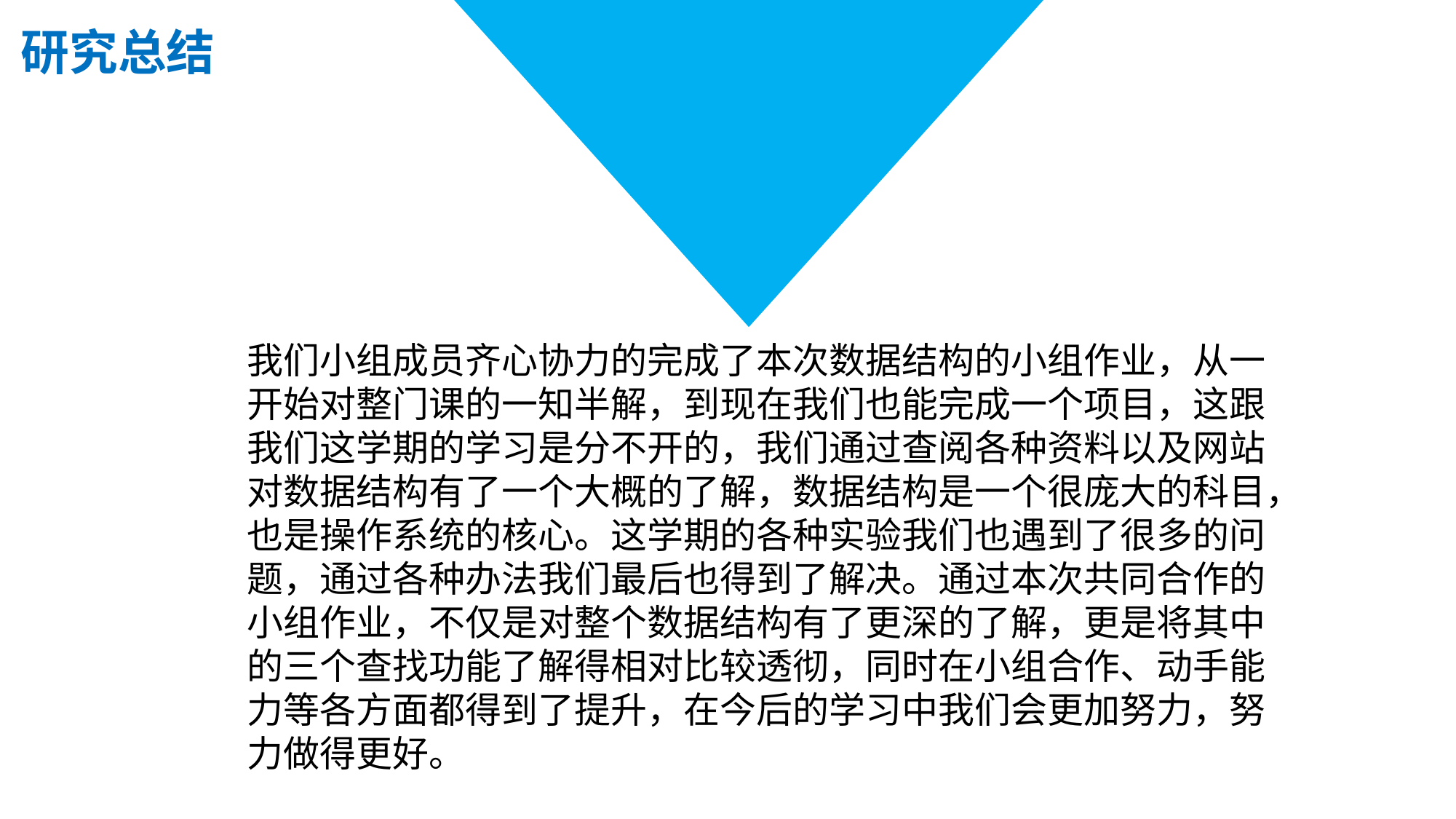

研究总结
我们小组成员齐心协力的完成了本次数据结构的小组作业，从一开始对整门课的一知半解，到现在我们也能完成一个项目，这跟我们这学期的学习是分不开的，我们通过查阅各种资料以及网站对数据结构有了一个大概的了解，数据结构是一个很庞大的科目，也是操作系统的核心。这学期的各种实验我们也遇到了很多的问题，通过各种办法我们最后也得到了解决。通过本次共同合作的小组作业，不仅是对整个数据结构有了更深的了解，更是将其中的三个查找功能了解得相对比较透彻，同时在小组合作、动手能力等各方面都得到了提升，在今后的学习中我们会更加努力，努力做得更好。